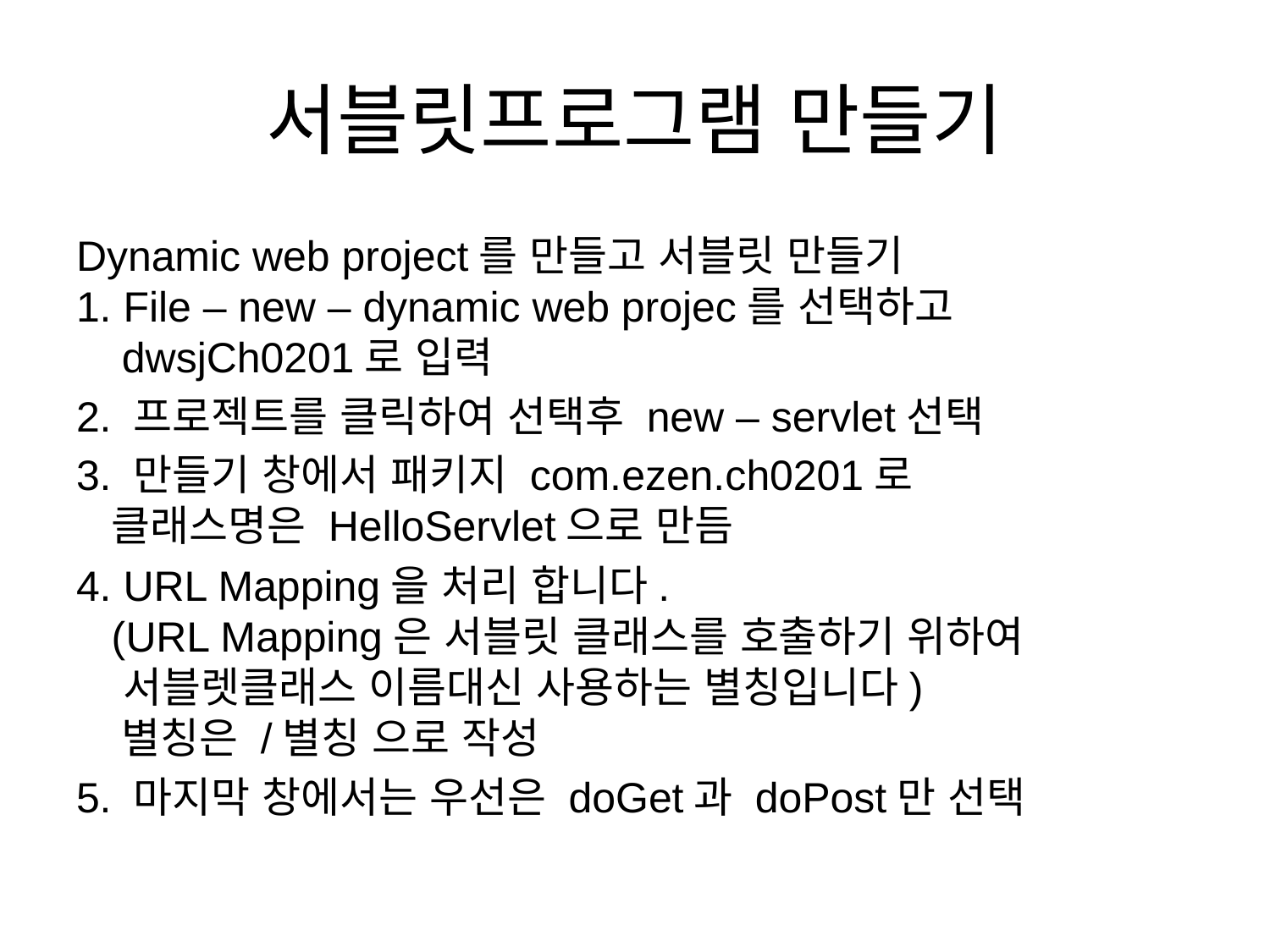

# 서블릿프로그램 만들기
Dynamic web project를 만들고 서블릿 만들기
1. File – new – dynamic web projec를 선택하고
   dwsjCh0201로 입력
2. 프로젝트를 클릭하여 선택후 new – servlet선택
3. 만들기 창에서 패키지 com.ezen.ch0201로
   클래스명은 HelloServlet으로 만듬
4. URL Mapping을 처리 합니다.
   (URL Mapping은 서블릿 클래스를 호출하기 위하여
    서블렛클래스 이름대신 사용하는 별칭입니다)
   별칭은 /별칭 으로 작성
5. 마지막 창에서는 우선은 doGet과 doPost만 선택